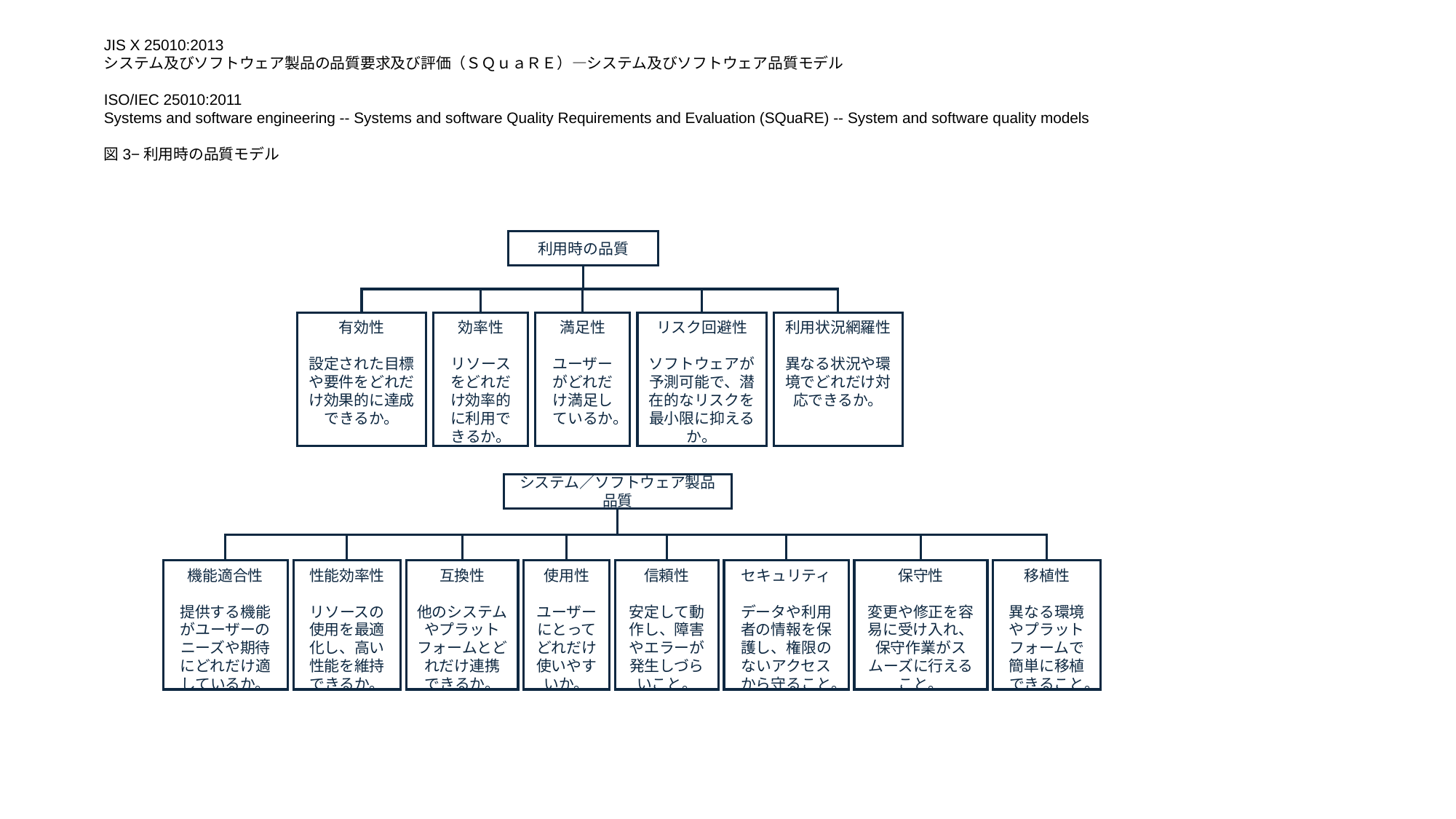

JIS X 25010:2013
システム及びソフトウェア製品の品質要求及び評価（ＳＱｕａＲＥ）―システム及びソフトウェア品質モデル

ISO/IEC 25010:2011
Systems and software engineering -- Systems and software Quality Requirements and Evaluation (SQuaRE) -- System and software quality models

図3−利用時の品質モデル
利用時の品質
有効性

設定された目標や要件をどれだけ効果的に達成できるか。
効率性

リソースをどれだけ効率的に利用できるか。
満足性

ユーザーがどれだけ満足しているか。
リスク回避性

ソフトウェアが予測可能で、潜在的なリスクを最小限に抑えるか。
利用状況網羅性

異なる状況や環境でどれだけ対応できるか。
システム／ソフトウェア製品品質
機能適合性

提供する機能がユーザーのニーズや期待にどれだけ適しているか。
性能効率性

リソースの使用を最適化し、高い性能を維持できるか。
互換性

他のシステムやプラットフォームとどれだけ連携できるか。
使用性

ユーザーにとってどれだけ使いやすいか。
信頼性

安定して動作し、障害やエラーが発生しづらいこと。
セキュリティ

データや利用者の情報を保護し、権限のないアクセスから守ること。
保守性

変更や修正を容易に受け入れ、保守作業がスムーズに行えること。
移植性

異なる環境やプラットフォームで簡単に移植できること。